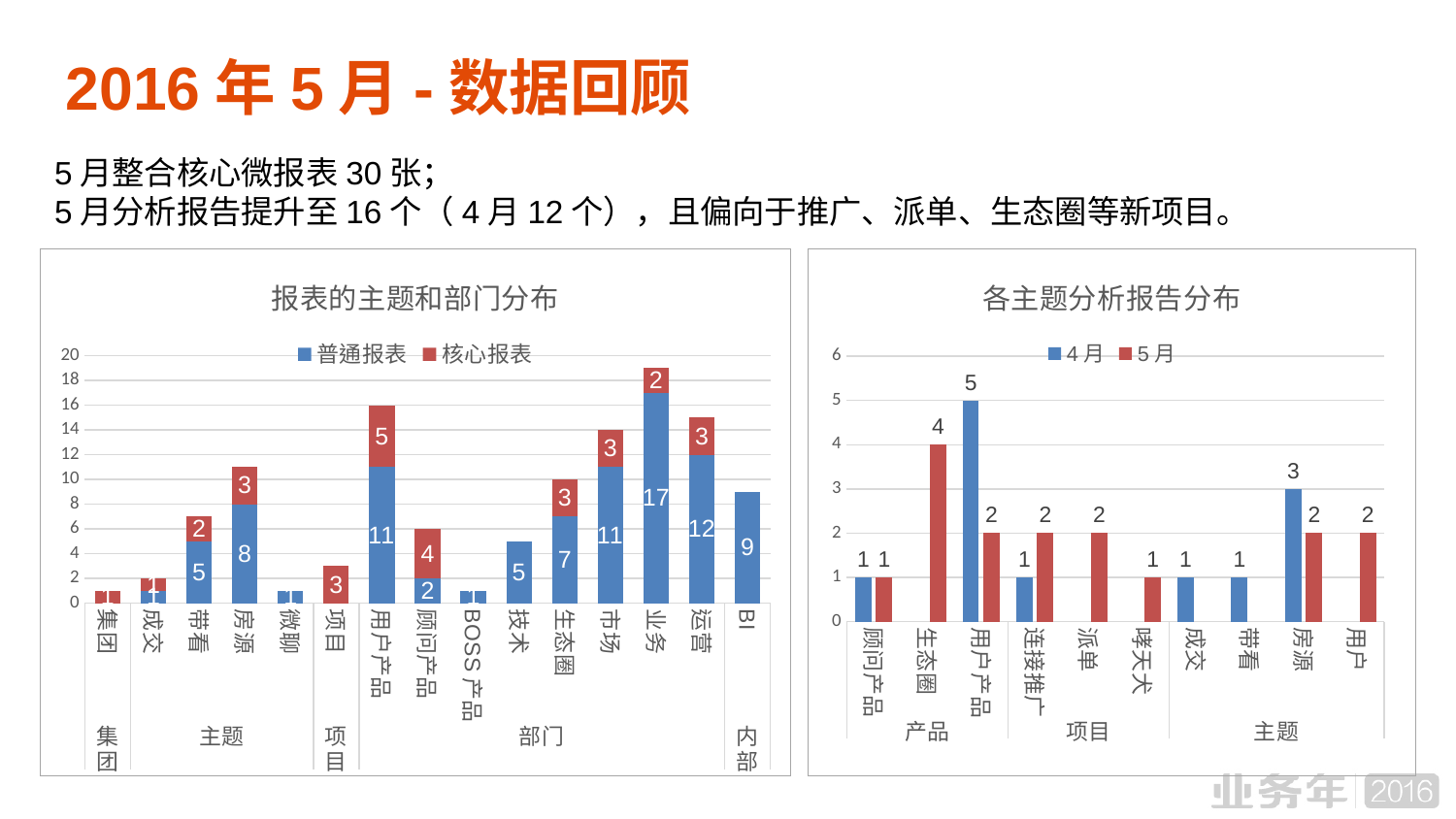

# 2016年5月-数据回顾
5月整合核心微报表30张；
5月分析报告提升至16个（4月12个），且偏向于推广、派单、生态圈等新项目。

### Chart: 报表的主题和部门分布

| Category | 普通报表 | 核心报表 |
|---|---|---|
| 集团 | None | 1.0 |
| 成交 | 1.0 | 1.0 |
| 带看 | 5.0 | 2.0 |
| 房源 | 8.0 | 3.0 |
| 微聊 | 1.0 | None |
| 项目 | None | 3.0 |
| 用户产品 | 11.0 | 5.0 |
| 顾问产品 | 2.0 | 4.0 |
| BOSS产品 | 1.0 | None |
| 技术 | 5.0 | None |
| 生态圈 | 7.0 | 3.0 |
| 市场 | 11.0 | 3.0 |
| 业务 | 17.0 | 2.0 |
| 运营 | 12.0 | 3.0 |
| BI | 9.0 | None |

### Chart: 各主题分析报告分布

| Category | 4月 | 5月 |
|---|---|---|
| 顾问产品 | 1.0 | 1.0 |
| 生态圈 | None | 4.0 |
| 用户产品 | 5.0 | 2.0 |
| 连接推广 | 1.0 | 2.0 |
| 派单 | None | 2.0 |
| 哮天犬 | None | 1.0 |
| 成交 | 1.0 | None |
| 带看 | 1.0 | None |
| 房源 | 3.0 | 2.0 |
| 用户 | None | 2.0 |